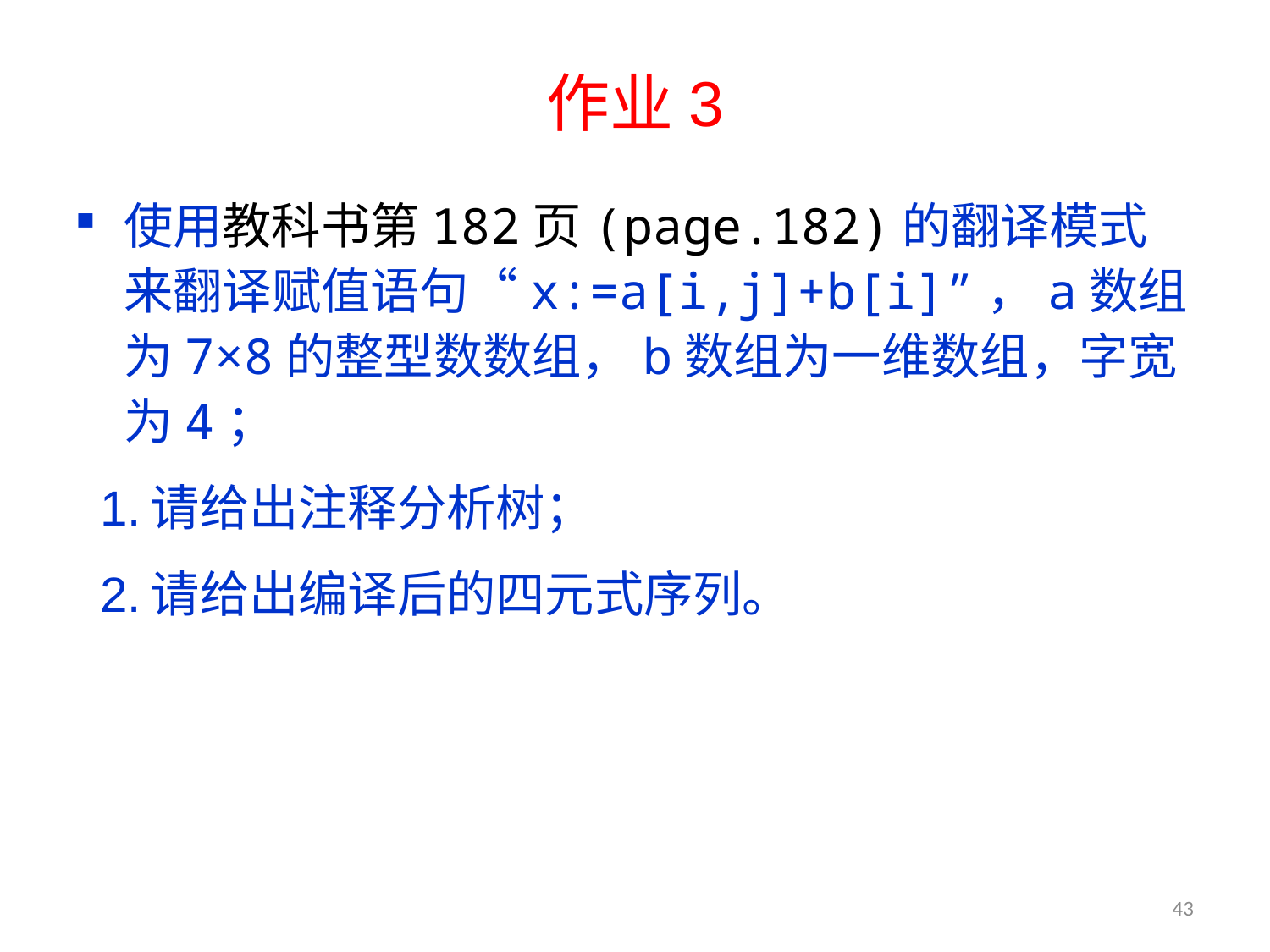

# 作业3
使用教科书第182页(page.182)的翻译模式来翻译赋值语句“x:=a[i,j]+b[i]”，a数组为7×8的整型数数组，b数组为一维数组，字宽为4；
请给出注释分析树；
请给出编译后的四元式序列。

43